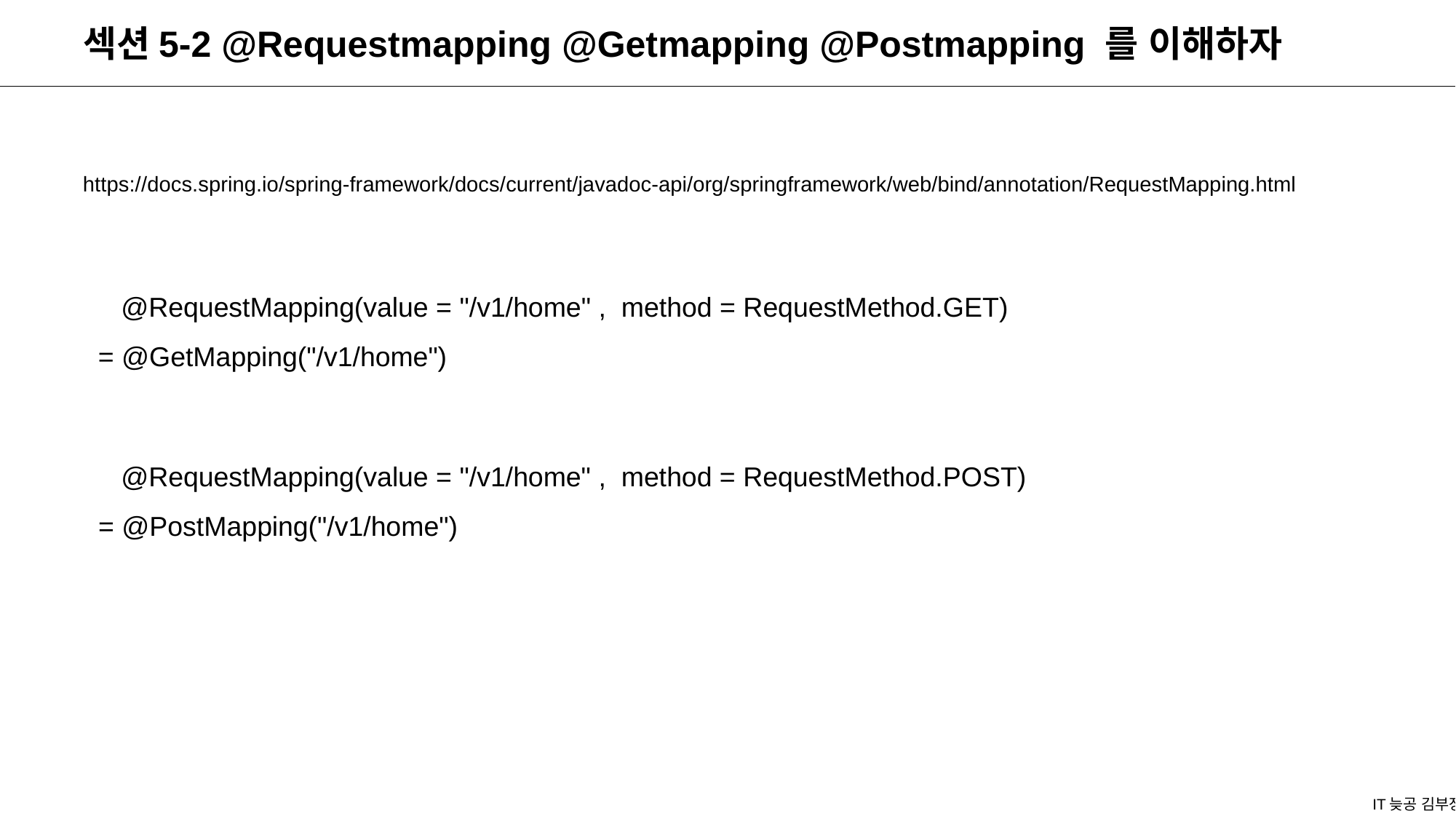

섹션5-2 @Requestmapping @Getmapping @Postmapping 를 이해하자
https://docs.spring.io/spring-framework/docs/current/javadoc-api/org/springframework/web/bind/annotation/RequestMapping.html
    @RequestMapping(value = "/v1/home" ,  method = RequestMethod.GET)
 = @GetMapping("/v1/home")
    @RequestMapping(value = "/v1/home" ,  method = RequestMethod.POST)
 = @PostMapping("/v1/home")
IT늦공 김부장